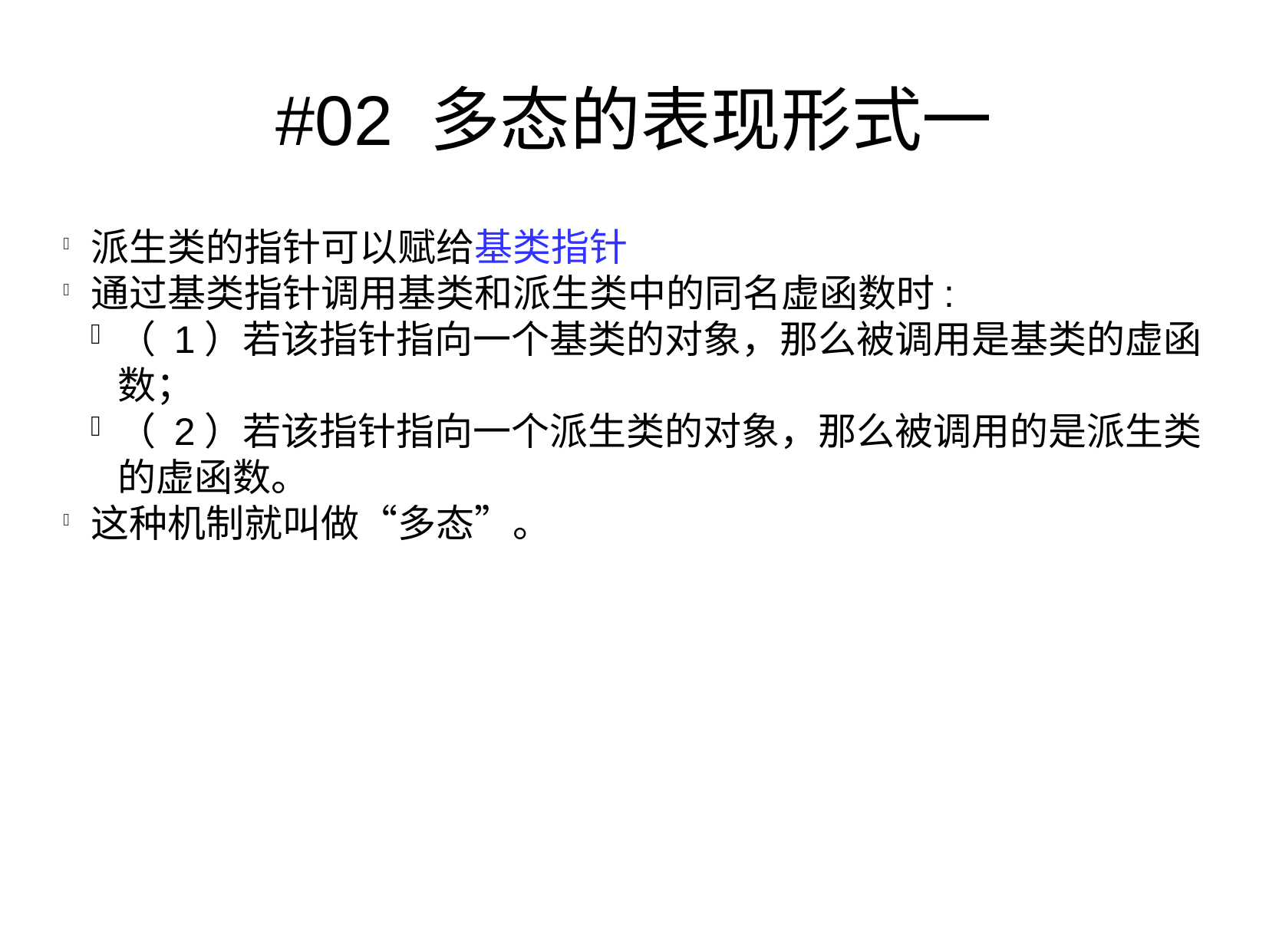

#02 多态的表现形式一
派生类的指针可以赋给基类指针
通过基类指针调用基类和派生类中的同名虚函数时:
（ 1）若该指针指向一个基类的对象，那么被调用是基类的虚函数；
（ 2）若该指针指向一个派生类的对象，那么被调用的是派生类的虚函数。
这种机制就叫做“多态”。